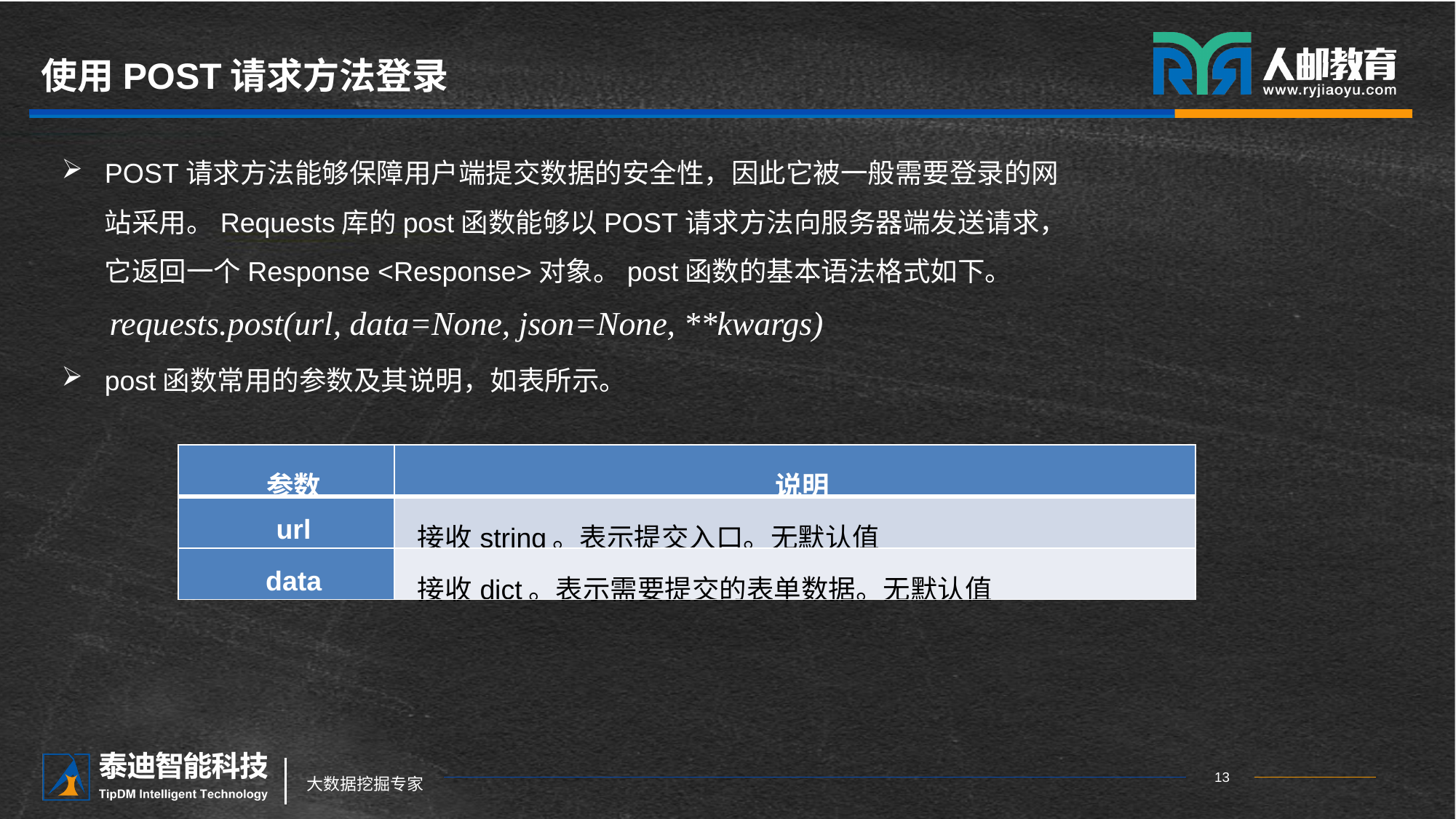

# 使用POST请求方法登录
POST请求方法能够保障用户端提交数据的安全性，因此它被一般需要登录的网站采用。Requests库的post函数能够以POST请求方法向服务器端发送请求，它返回一个Response <Response>对象。post函数的基本语法格式如下。

post函数常用的参数及其说明，如表所示。

requests.post(url, data=None, json=None, **kwargs)
| 参数 | 说明 |
| --- | --- |
| url | 接收string。表示提交入口。无默认值 |
| data | 接收dict。表示需要提交的表单数据。无默认值 |